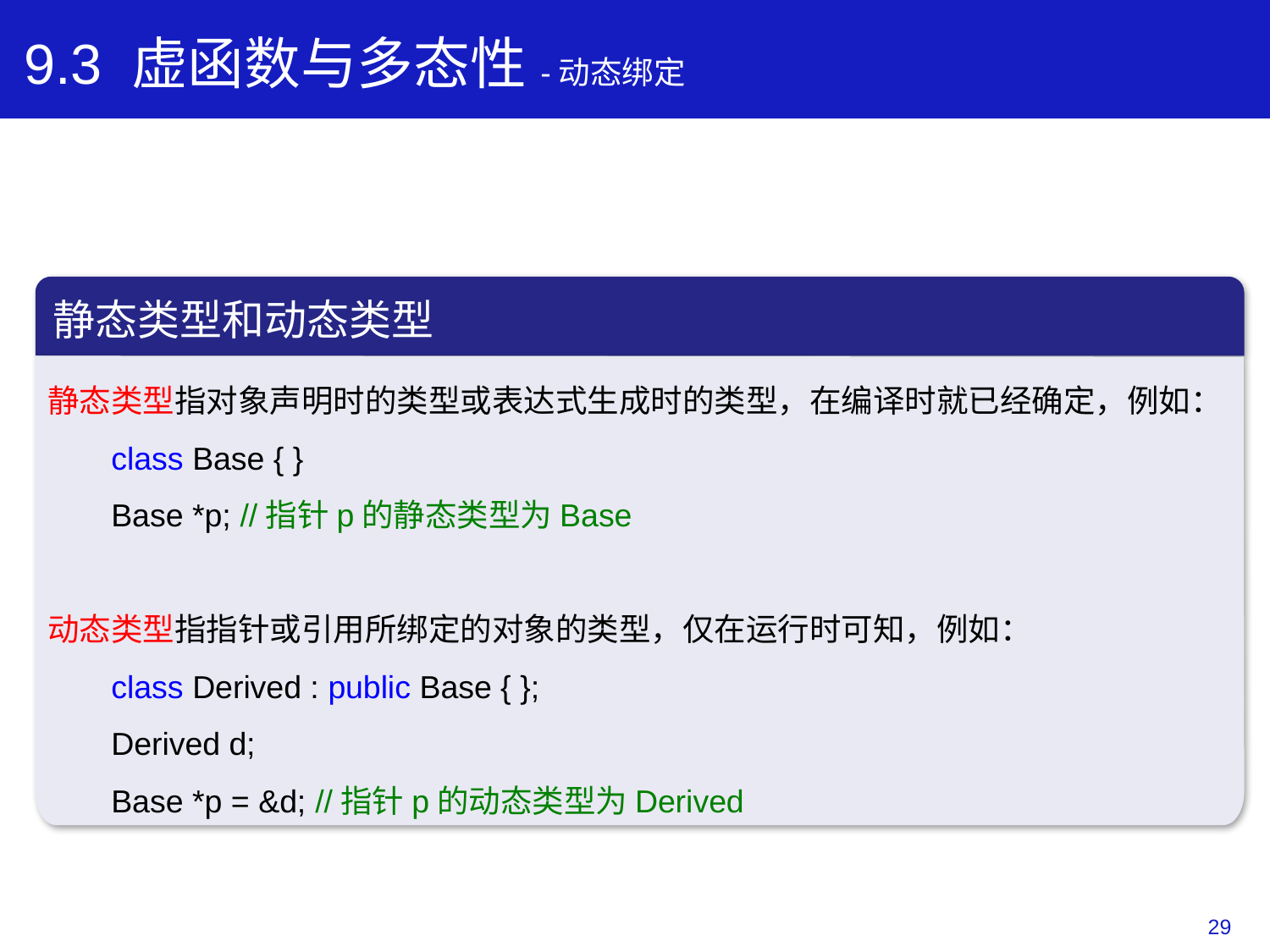

9.3 虚函数与多态性-动态绑定
静态类型和动态类型
静态类型指对象声明时的类型或表达式生成时的类型，在编译时就已经确定，例如：
class Base { }
Base *p; //指针p的静态类型为Base

动态类型指指针或引用所绑定的对象的类型，仅在运行时可知，例如：
class Derived : public Base { };
Derived d;
Base *p = &d; //指针p的动态类型为Derived
29